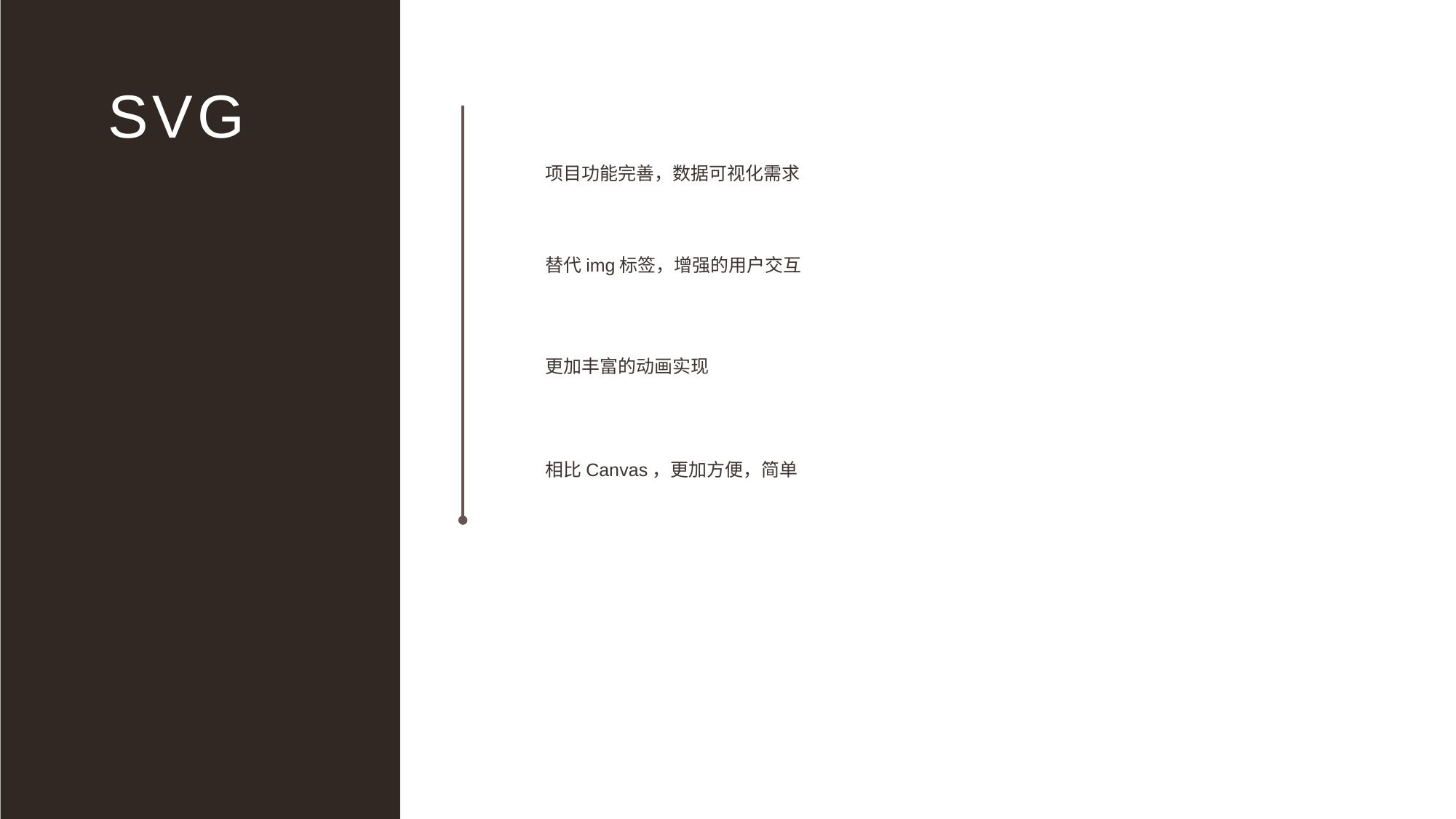

SVG
项目功能完善，数据可视化需求
替代img标签，增强的用户交互
更加丰富的动画实现
相比Canvas，更加方便，简单